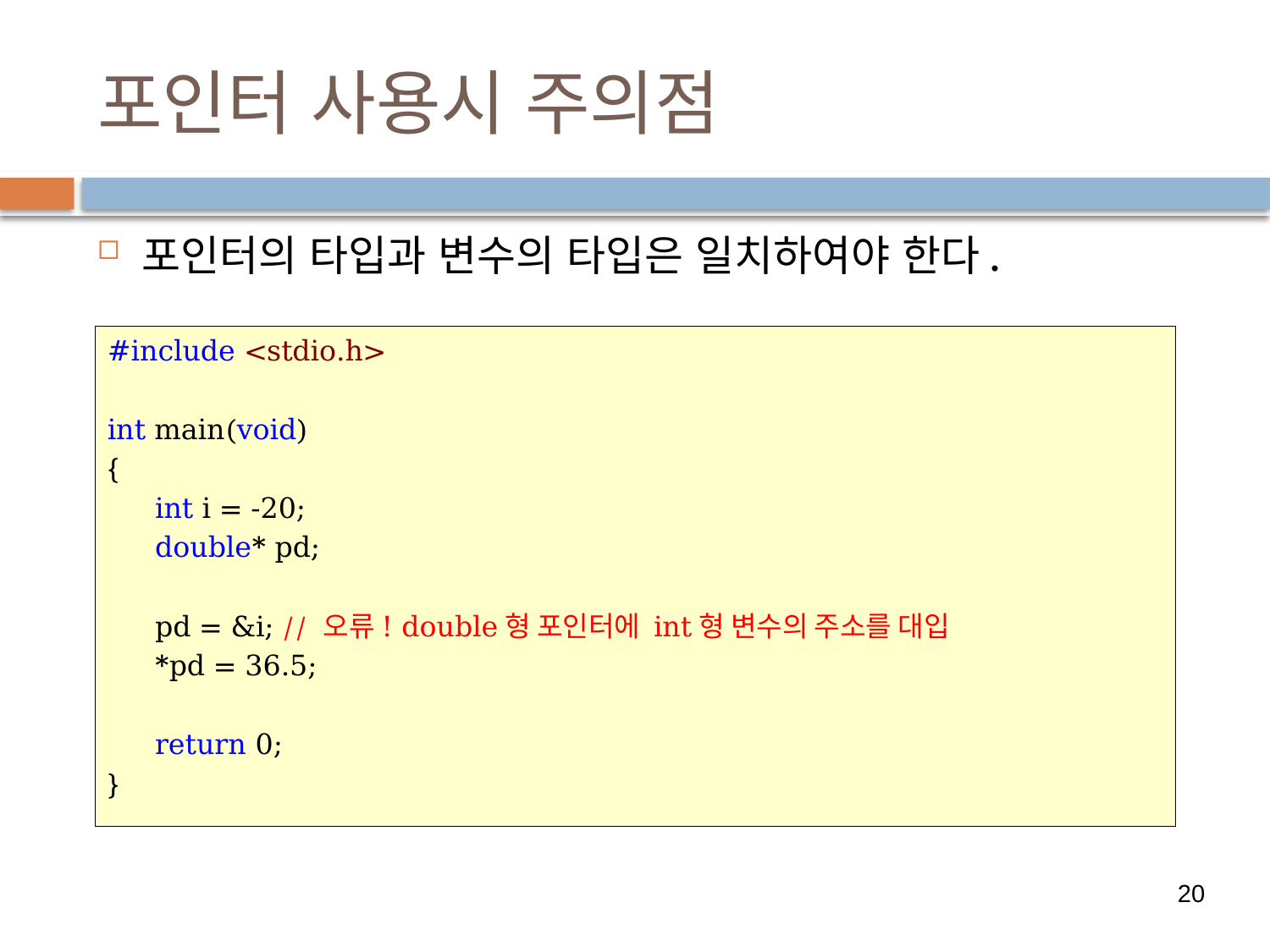

# 포인터 사용시 주의점
포인터의 타입과 변수의 타입은 일치하여야 한다.

#include <stdio.h>

int main(void)
{
	int i = -20;
	double* pd;

	pd = &i;	// 오류! double형 포인터에 int형 변수의 주소를 대입
	*pd = 36.5;

	return 0;
}
20